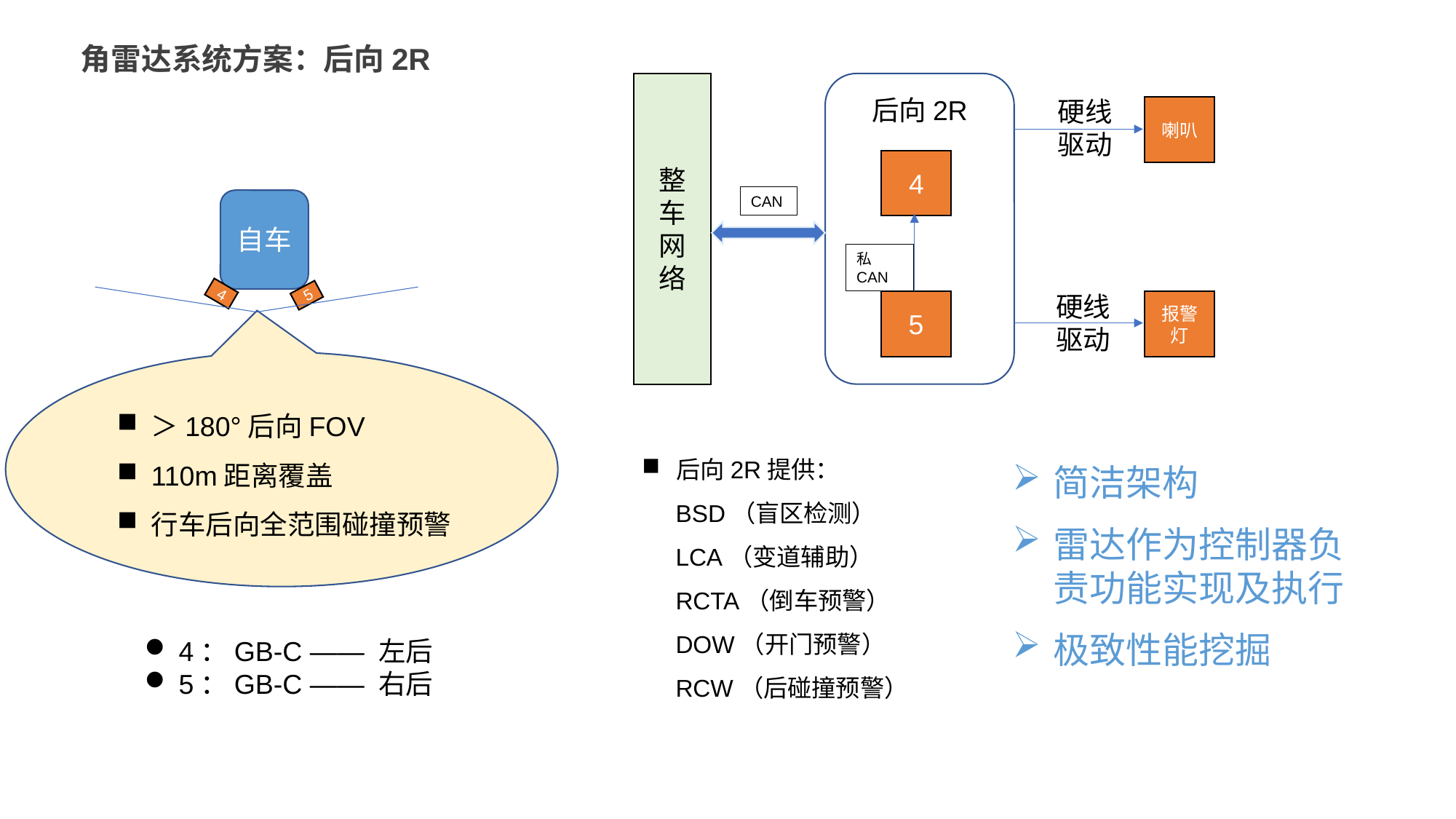

角雷达系统方案：后向2R

后向2R
硬线驱动
喇叭
4
私CAN
硬线驱动
报警灯
5
整
车
网
络
CAN
自车
4
5

＞180°后向FOV
110m距离覆盖
行车后向全范围碰撞预警

后向2R提供：
     BSD（盲区检测）
     LCA（变道辅助）
     RCTA（倒车预警）
     DOW（开门预警）
     RCW（后碰撞预警）
简洁架构
雷达作为控制器负责功能实现及执行
极致性能挖掘
4：GB-C —— 左后
5：GB-C —— 右后